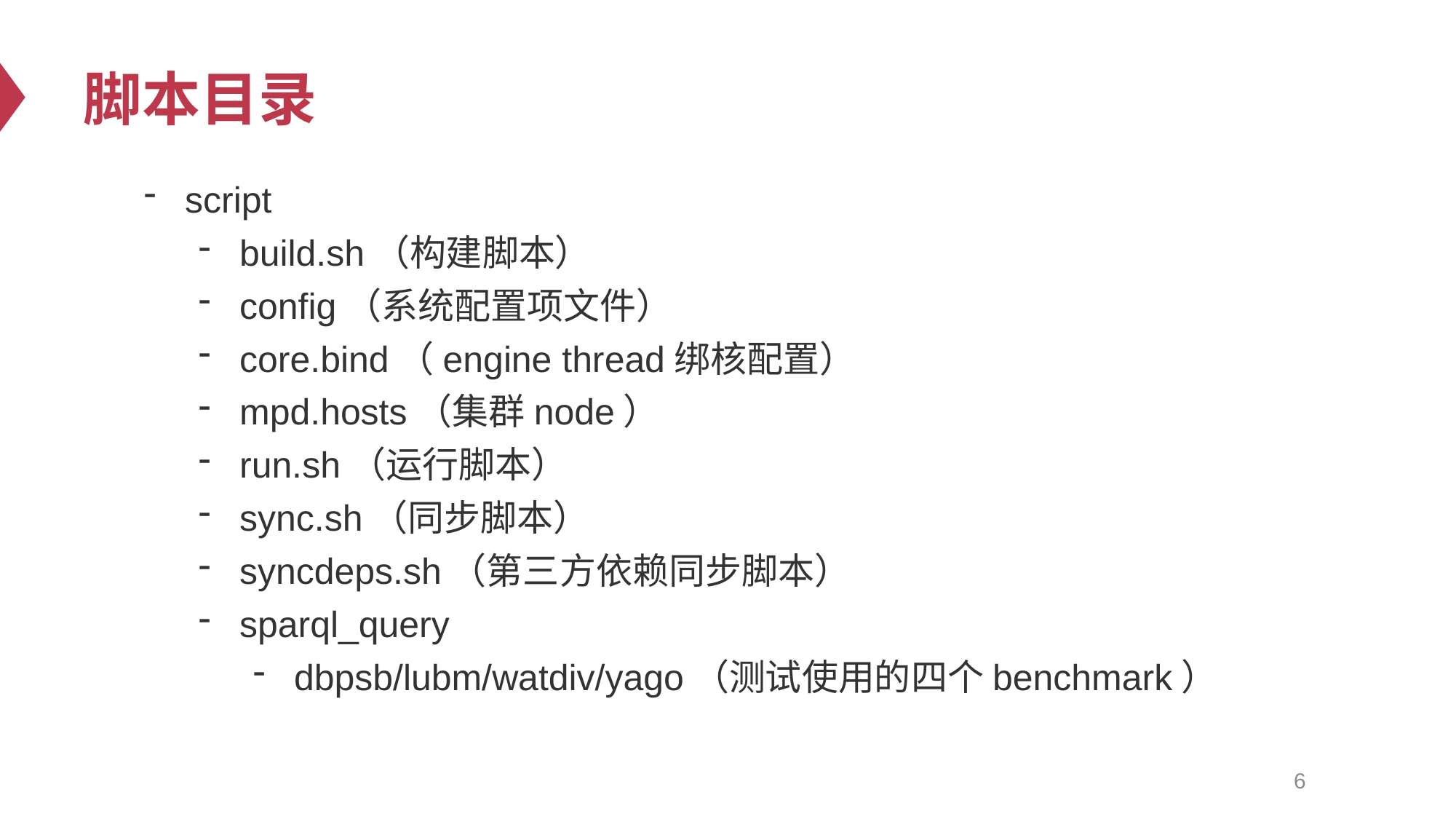

# 脚本目录
script
build.sh（构建脚本）
config（系统配置项文件）
core.bind（engine thread绑核配置）
mpd.hosts（集群node）
run.sh（运行脚本）
sync.sh（同步脚本）
syncdeps.sh（第三方依赖同步脚本）
sparql_query
dbpsb/lubm/watdiv/yago（测试使用的四个benchmark）
6